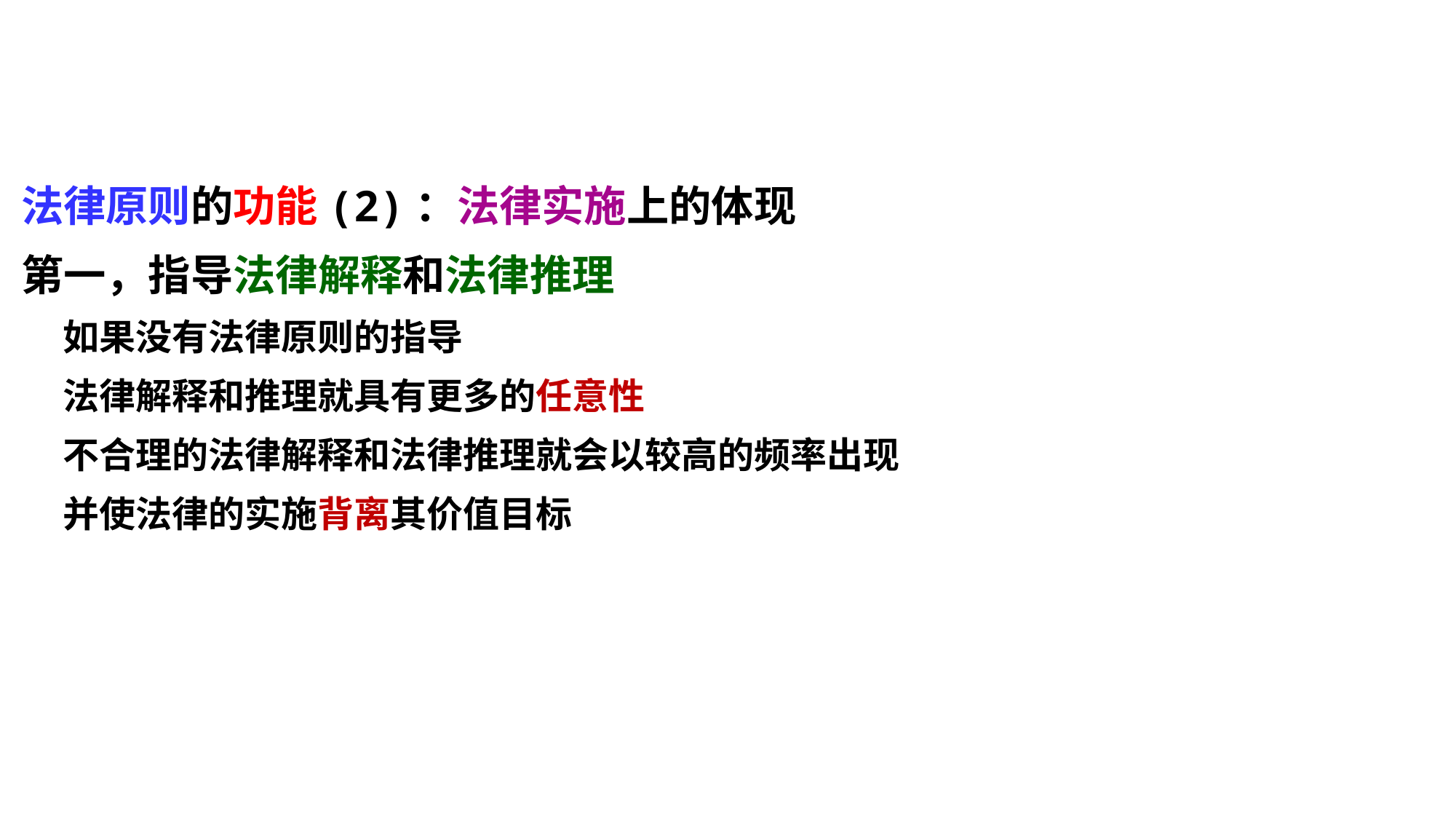

法律原则的功能(2)：法律实施上的体现
第一，指导法律解释和法律推理
    如果没有法律原则的指导
    法律解释和推理就具有更多的任意性
    不合理的法律解释和法律推理就会以较高的频率出现
    并使法律的实施背离其价值目标